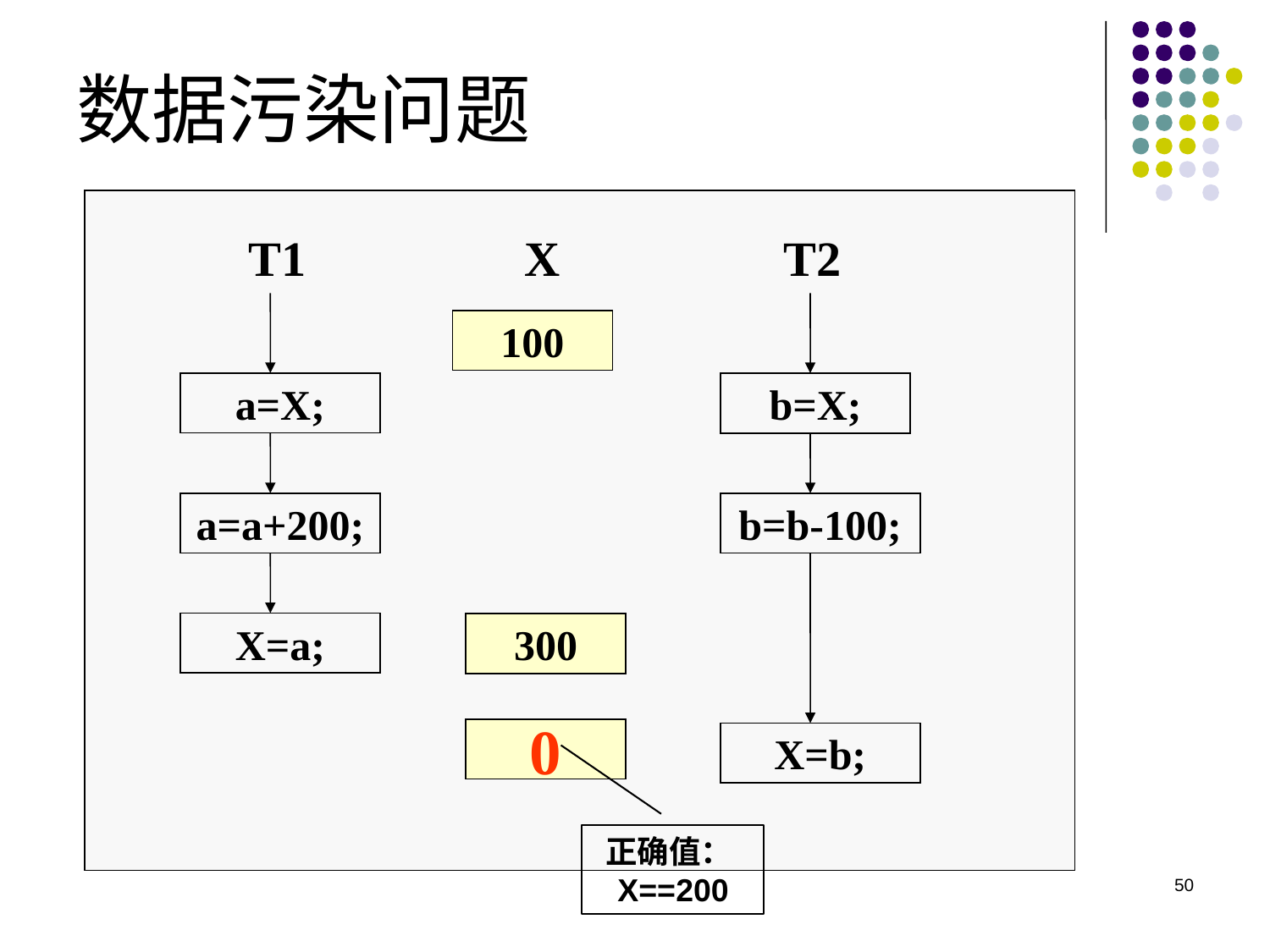

# 数据污染问题

T1
X
T2
100

a=X;
b=X;

a=a+200;
b=b-100;

X=a;

X=b;
300
0
正确值：X==200
50